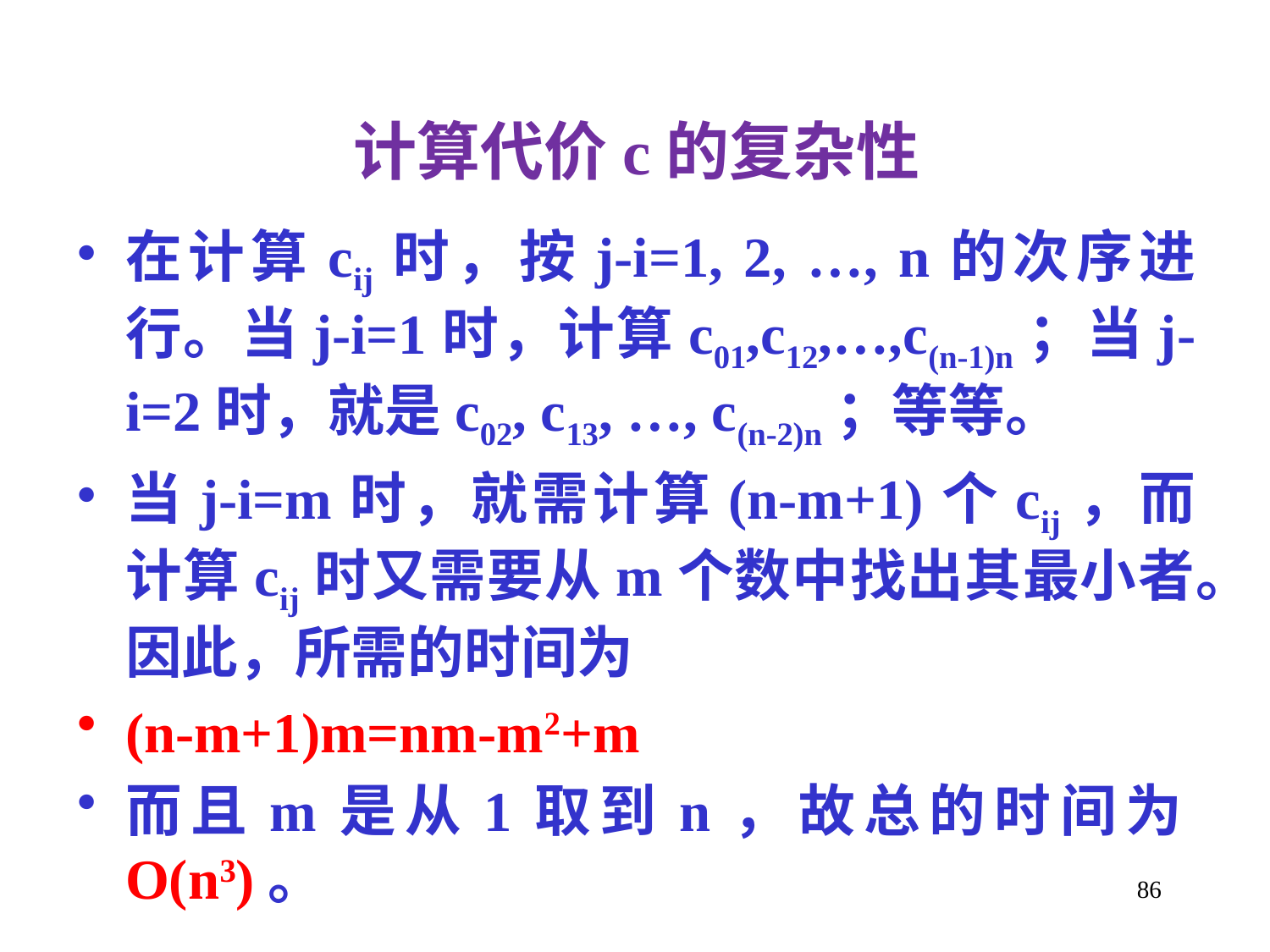

计算代价c的复杂性
在计算cij时，按j-i=1, 2, …, n的次序进行。当j-i=1时，计算c01,c12,…,c(n-1)n；当j-i=2时，就是c02, c13, …, c(n-2)n；等等。
当j-i=m时，就需计算(n-m+1)个cij，而计算cij时又需要从m个数中找出其最小者。因此，所需的时间为
(n-m+1)m=nm-m2+m
而且m是从1取到n，故总的时间为O(n3)。

86